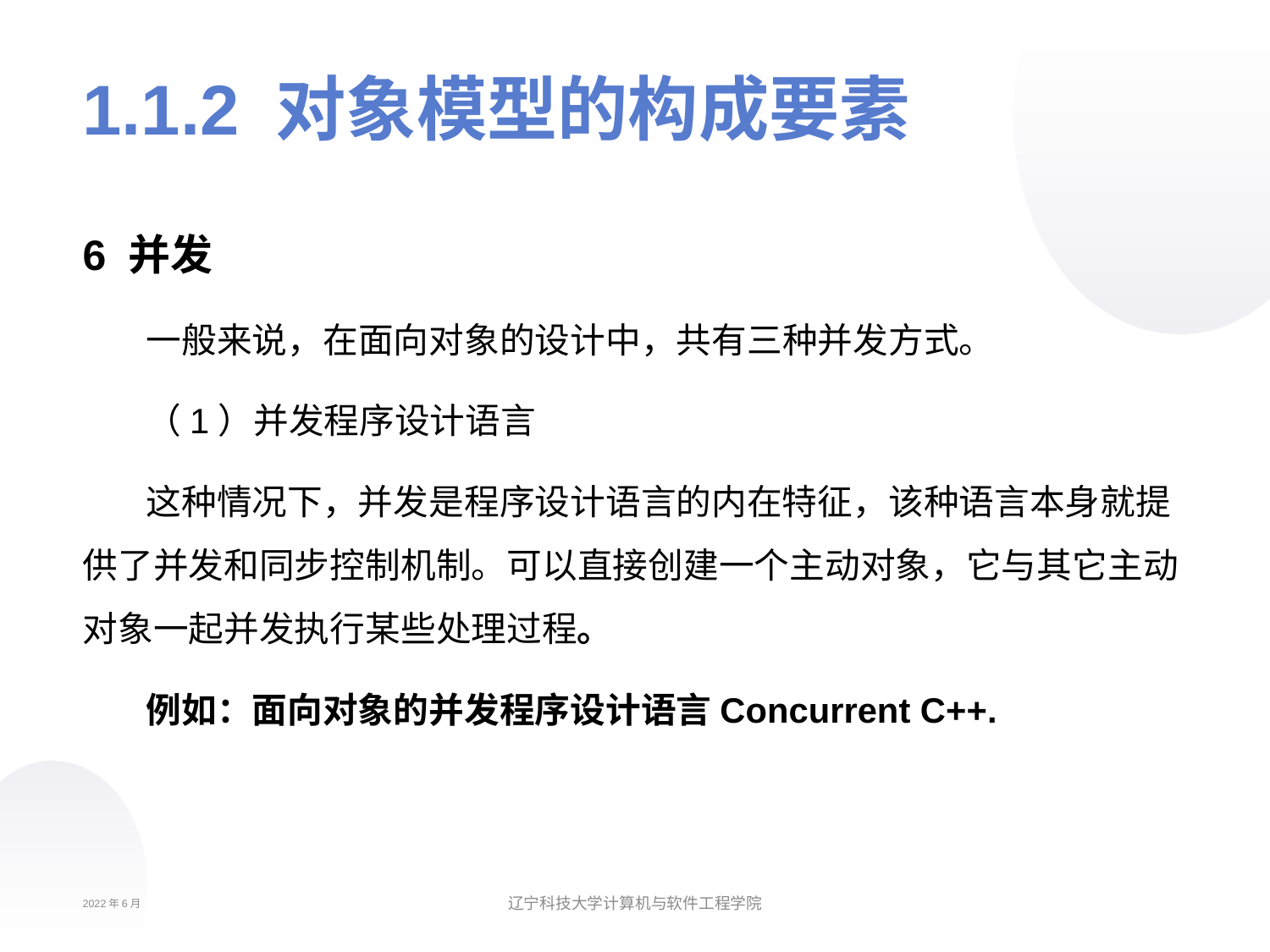

# 1.1.2 对象模型的构成要素
6 并发
一般来说，在面向对象的设计中，共有三种并发方式。
（1）并发程序设计语言
这种情况下，并发是程序设计语言的内在特征，该种语言本身就提供了并发和同步控制机制。可以直接创建一个主动对象，它与其它主动对象一起并发执行某些处理过程。
例如：面向对象的并发程序设计语言Concurrent C++.

2022年6月
辽宁科技大学计算机与软件工程学院
60